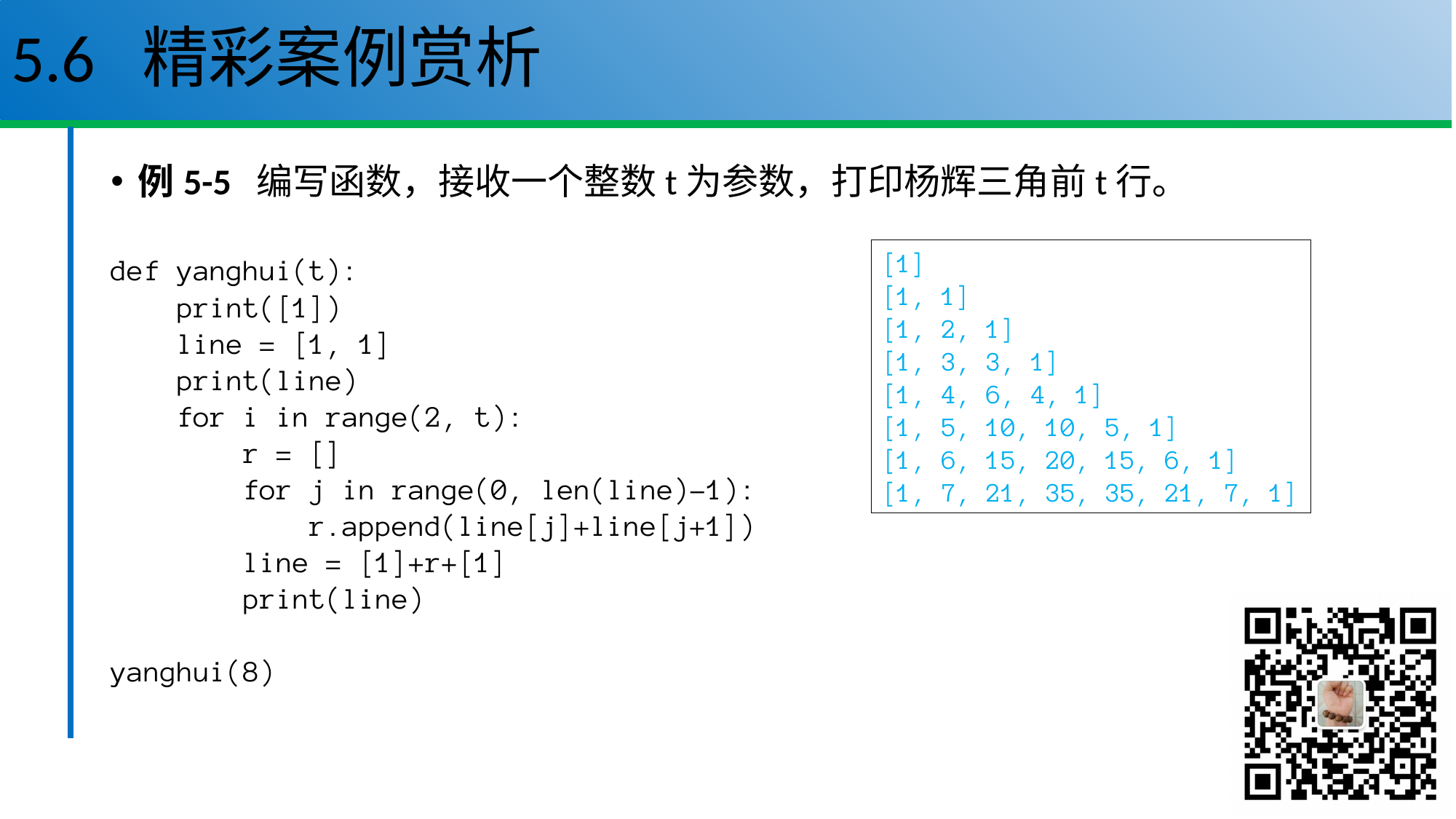

# 5.6  精彩案例赏析
例5-5  编写函数，接收一个整数t为参数，打印杨辉三角前t行。

def yanghui(t):
    print([1])
    line = [1, 1]
    print(line)
    for i in range(2, t):
        r = []
        for j in range(0, len(line)-1):
            r.append(line[j]+line[j+1])
        line = [1]+r+[1]
        print(line)

yanghui(8)
[1]
[1, 1]
[1, 2, 1]
[1, 3, 3, 1]
[1, 4, 6, 4, 1]
[1, 5, 10, 10, 5, 1]
[1, 6, 15, 20, 15, 6, 1]
[1, 7, 21, 35, 35, 21, 7, 1]
35